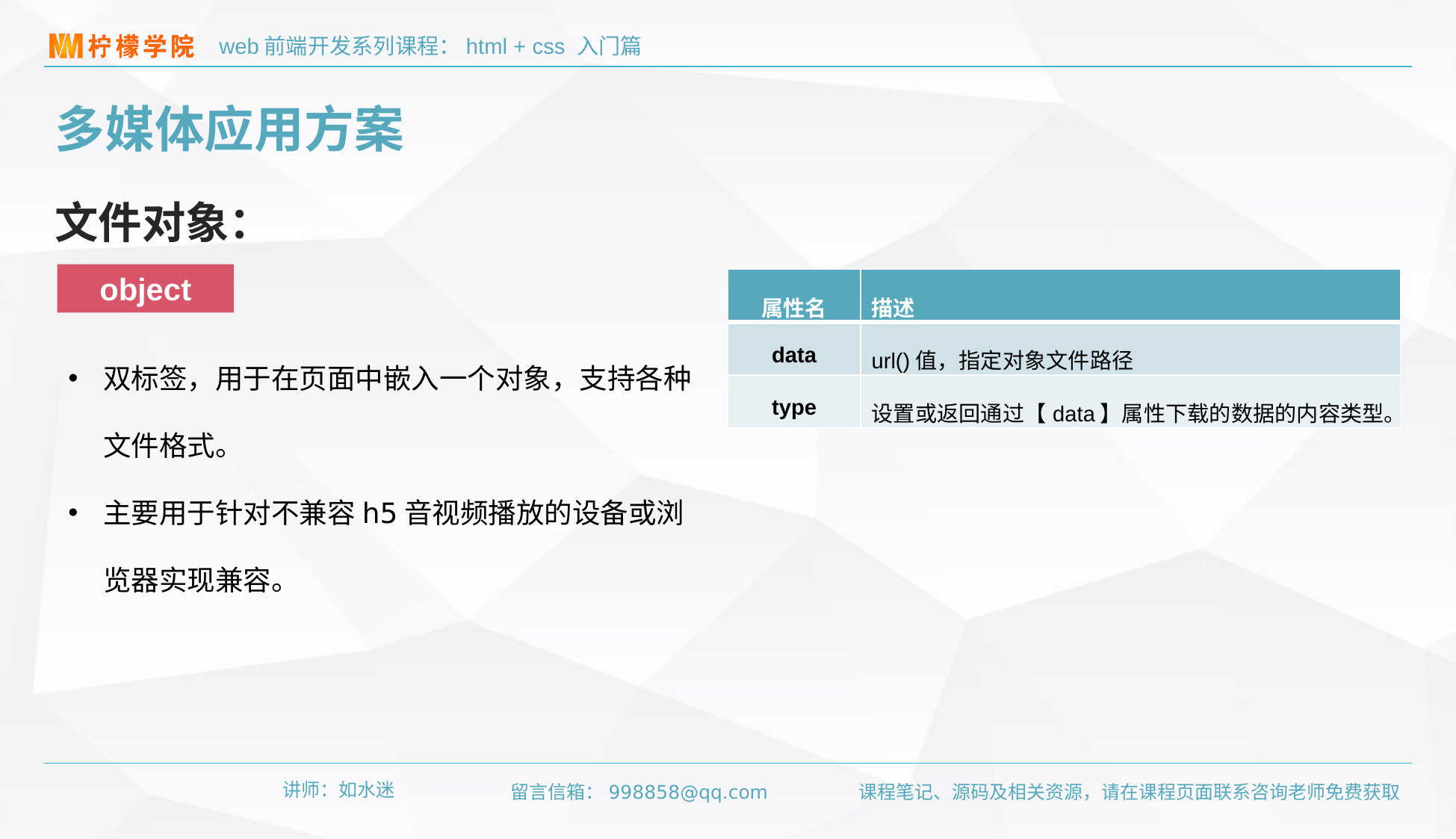

多媒体应用方案
文件对象：
object
| 属性名 | 描述 |
| --- | --- |
| data | url()值，指定对象文件路径 |
| type | 设置或返回通过【data】属性下载的数据的内容类型。 |
双标签，用于在页面中嵌入一个对象，支持各种文件格式。
主要用于针对不兼容h5音视频播放的设备或浏览器实现兼容。